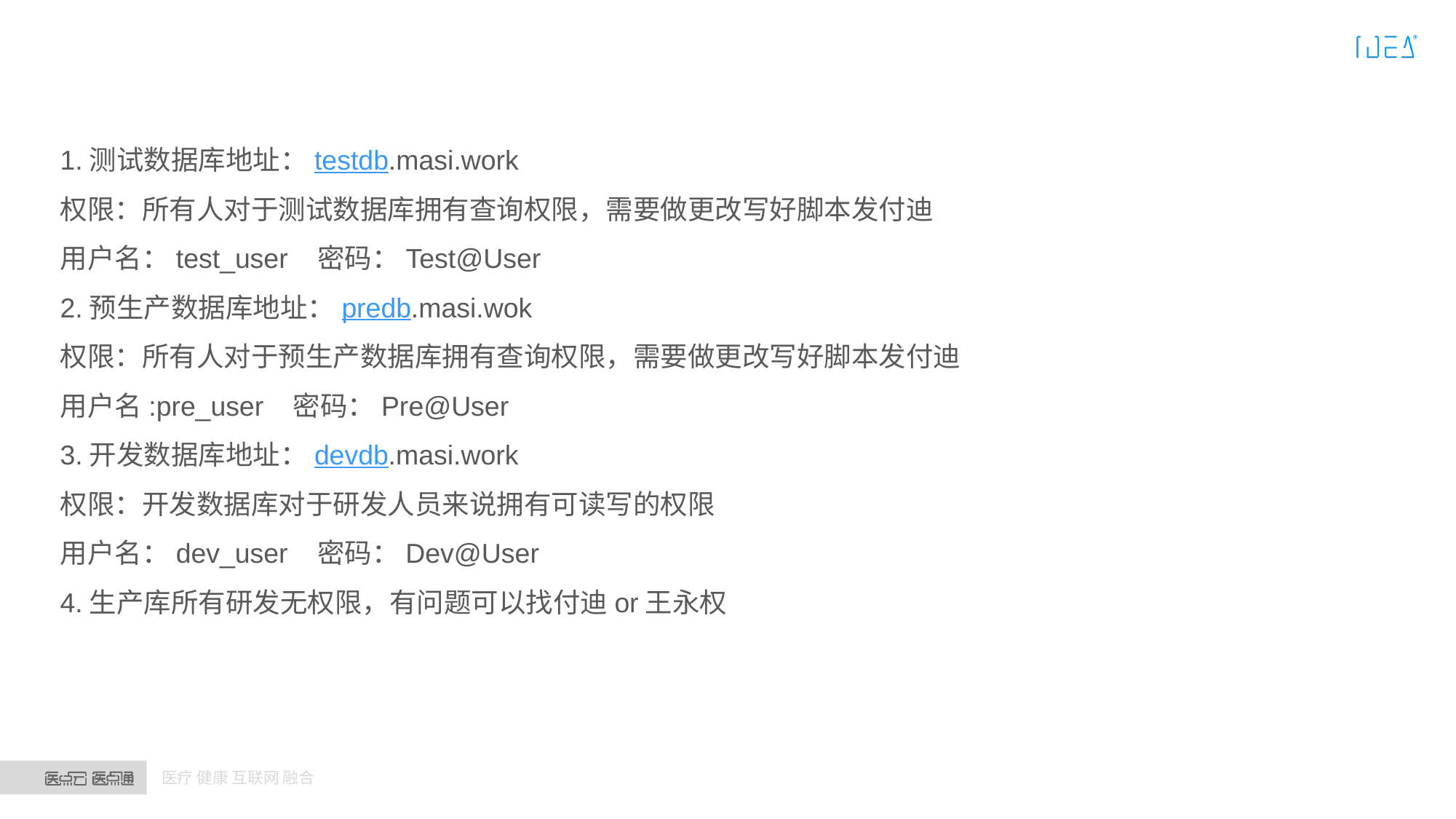

1.测试数据库地址：testdb.masi.work
权限：所有人对于测试数据库拥有查询权限，需要做更改写好脚本发付迪
用户名：test_user   密码：Test@User
2.预生产数据库地址：predb.masi.wok
权限：所有人对于预生产数据库拥有查询权限，需要做更改写好脚本发付迪
用户名:pre_user   密码：Pre@User
3.开发数据库地址：devdb.masi.work
权限：开发数据库对于研发人员来说拥有可读写的权限
用户名：dev_user   密码：Dev@User
4.生产库所有研发无权限，有问题可以找付迪or王永权